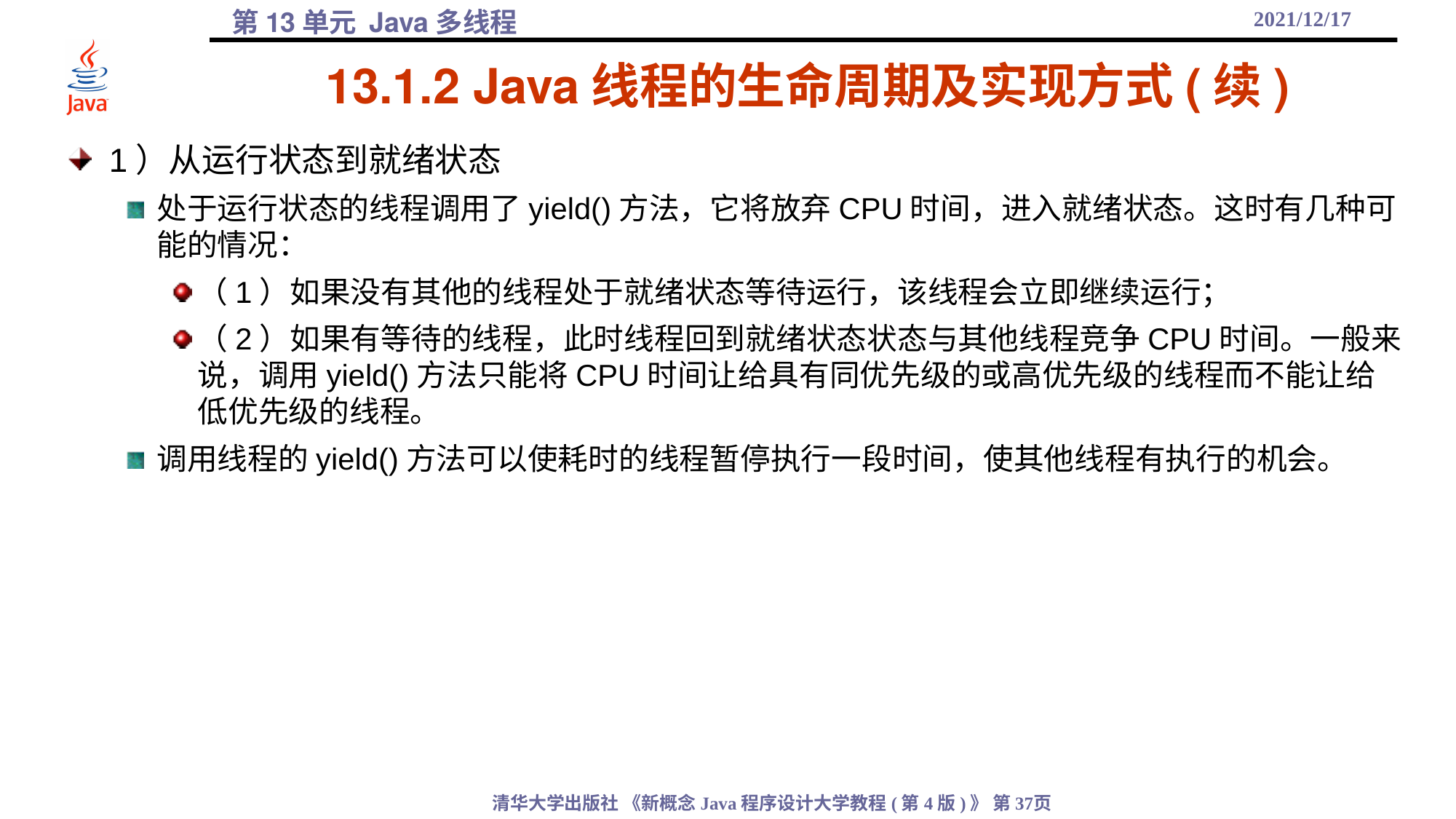

2021/12/17
# 13.1.2 Java线程的生命周期及实现方式(续)
1）从运行状态到就绪状态
处于运行状态的线程调用了yield()方法，它将放弃CPU时间，进入就绪状态。这时有几种可能的情况：
（1）如果没有其他的线程处于就绪状态等待运行，该线程会立即继续运行；
（2）如果有等待的线程，此时线程回到就绪状态状态与其他线程竞争CPU时间。一般来说，调用yield()方法只能将CPU时间让给具有同优先级的或高优先级的线程而不能让给低优先级的线程。
调用线程的yield()方法可以使耗时的线程暂停执行一段时间，使其他线程有执行的机会。